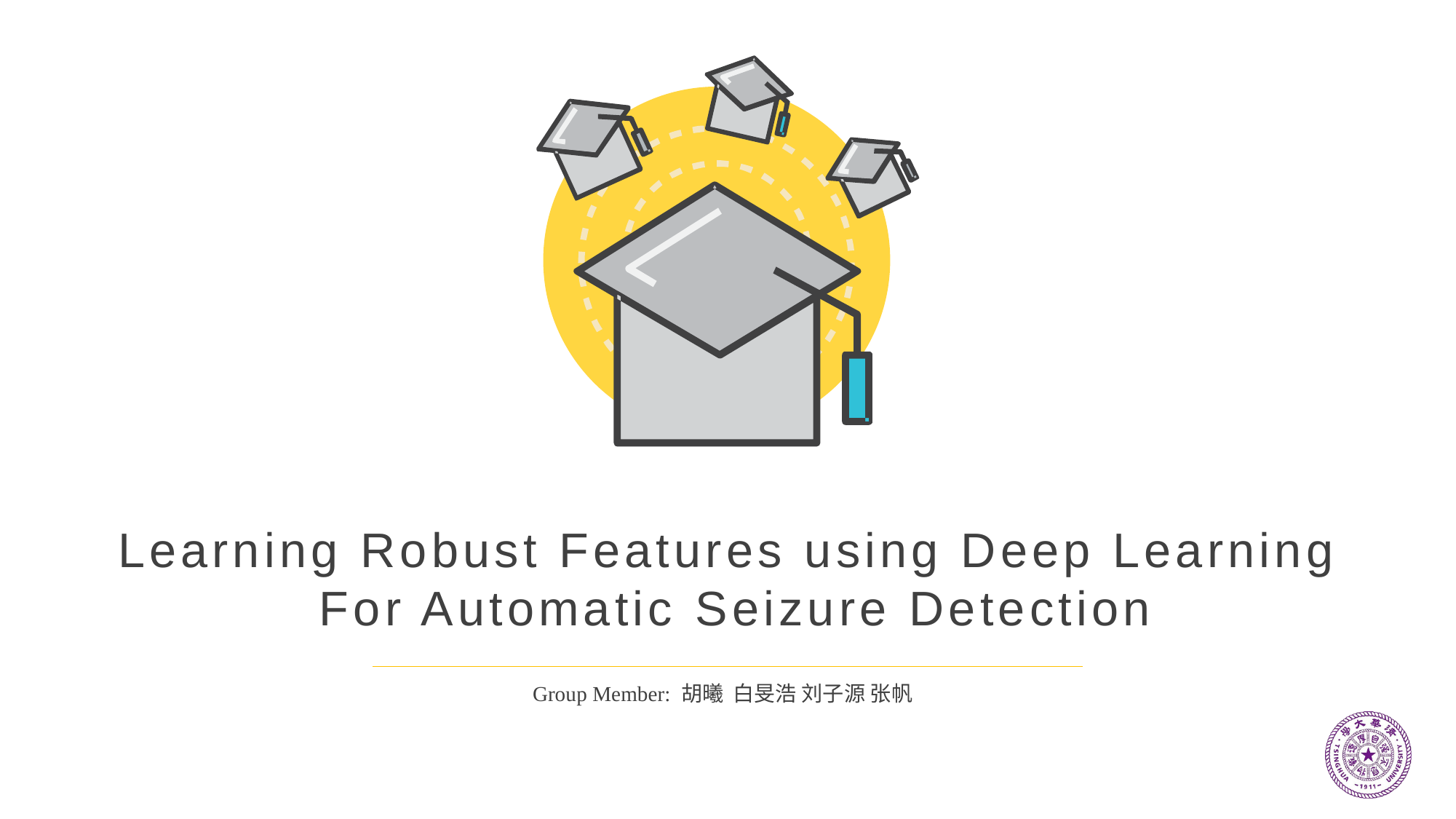

Learning Robust Features using Deep Learning
For Automatic Seizure Detection
Group Member: 胡曦  白旻浩 刘子源 张帆